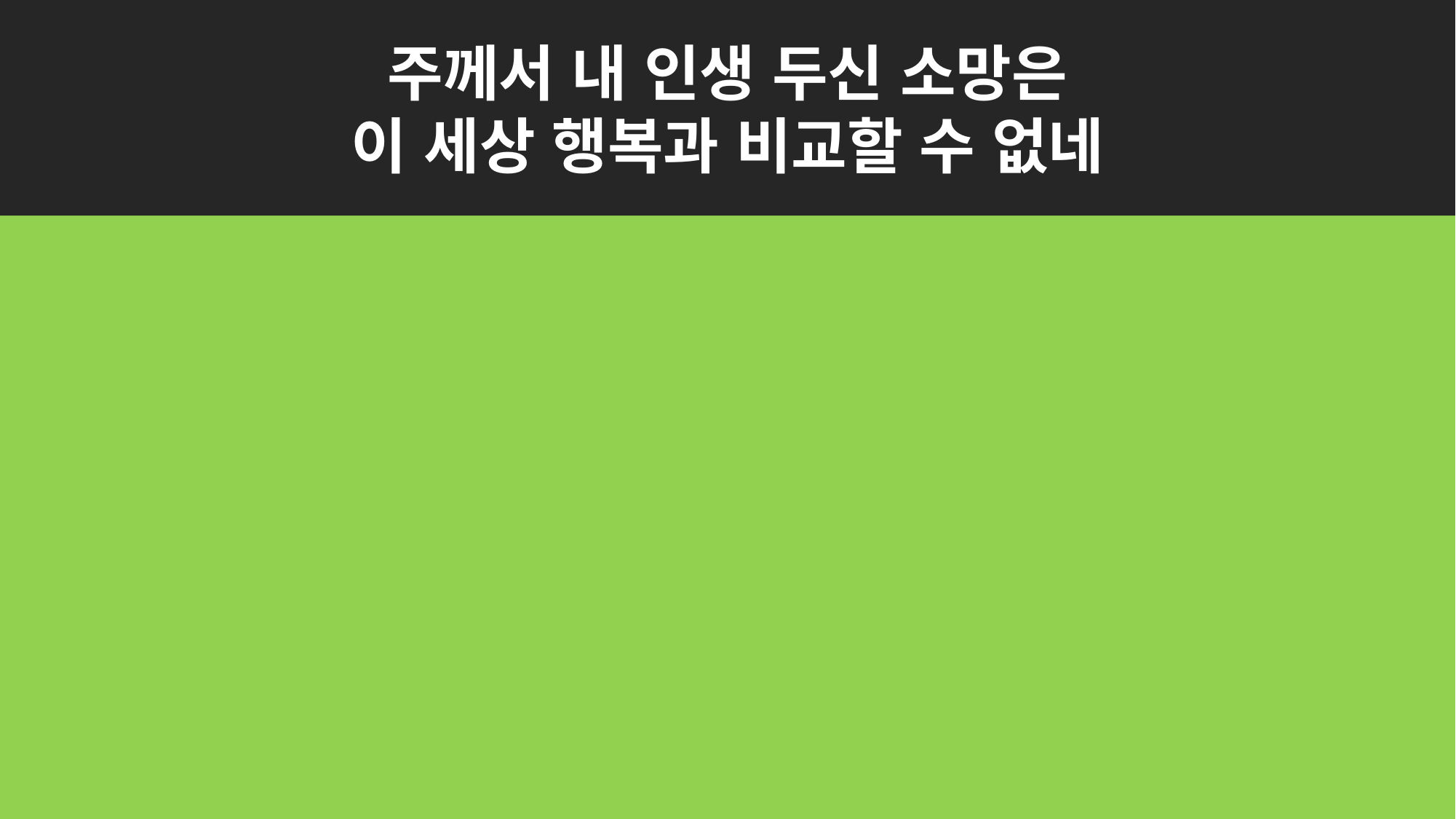

주께서 내 인생 두신 소망은
이 세상 행복과 비교할 수 없네